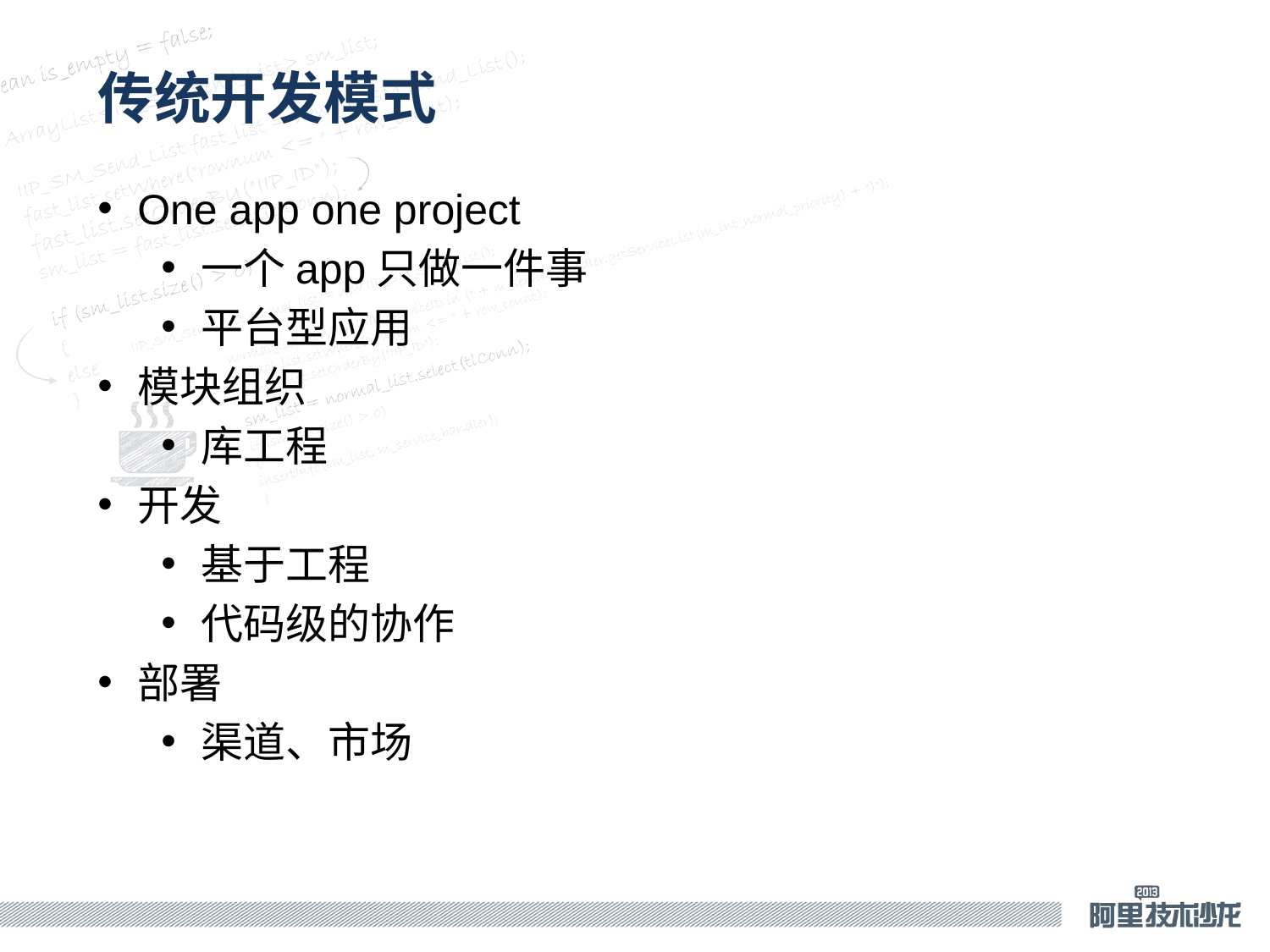

# 传统开发模式
One app one project
一个app只做一件事
平台型应用
模块组织
库工程
开发
基于工程
代码级的协作
部署
渠道、市场